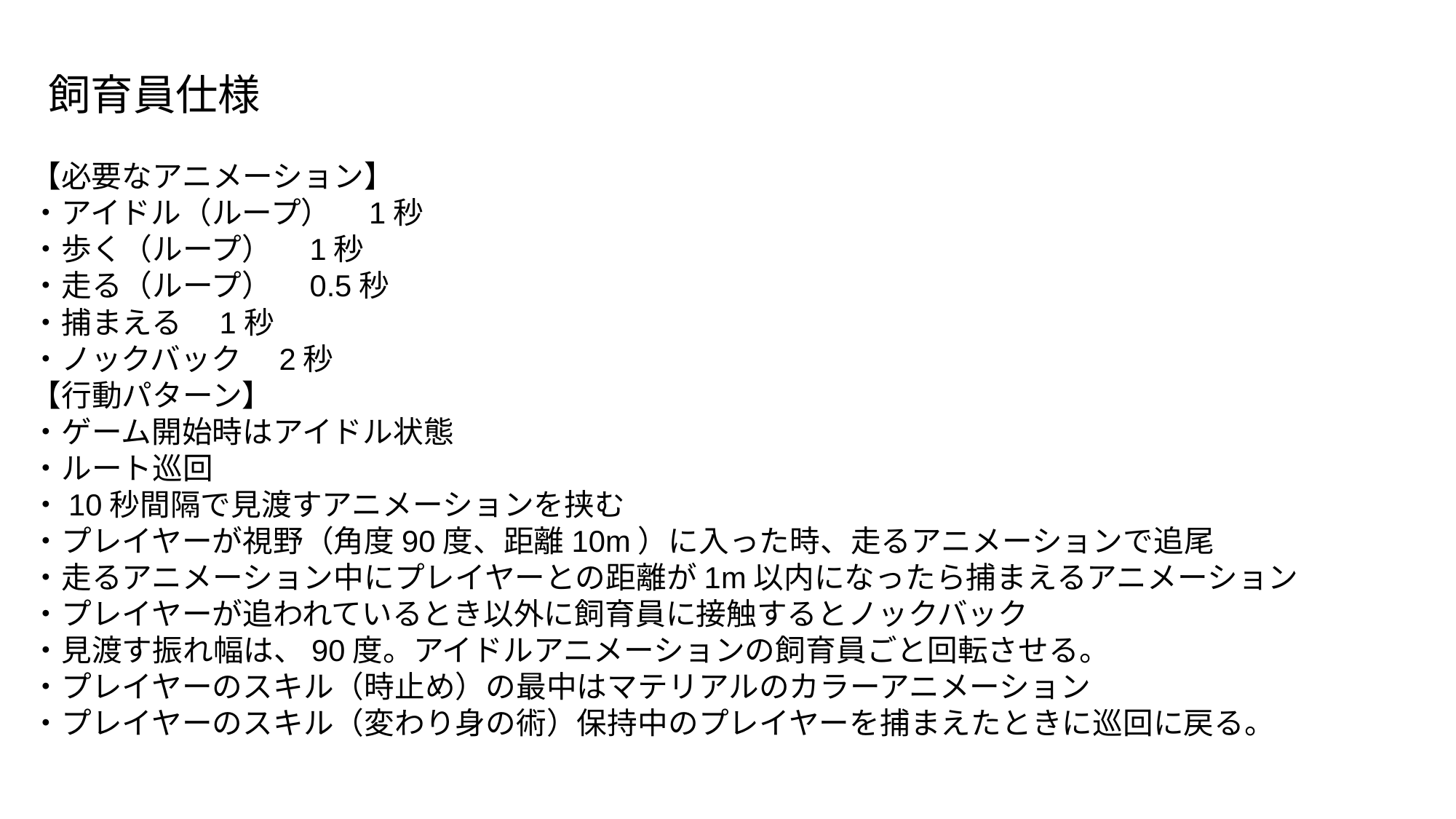

飼育員仕様
【必要なアニメーション】
・アイドル（ループ）　1秒
・歩く（ループ）　1秒
・走る（ループ）　0.5秒
・捕まえる　1秒
・ノックバック　2秒
【行動パターン】
・ゲーム開始時はアイドル状態
・ルート巡回
・10秒間隔で見渡すアニメーションを挟む
・プレイヤーが視野（角度90度、距離10m）に入った時、走るアニメーションで追尾
・走るアニメーション中にプレイヤーとの距離が1m以内になったら捕まえるアニメーション
・プレイヤーが追われているとき以外に飼育員に接触するとノックバック
・見渡す振れ幅は、90度。アイドルアニメーションの飼育員ごと回転させる。
・プレイヤーのスキル（時止め）の最中はマテリアルのカラーアニメーション
・プレイヤーのスキル（変わり身の術）保持中のプレイヤーを捕まえたときに巡回に戻る。